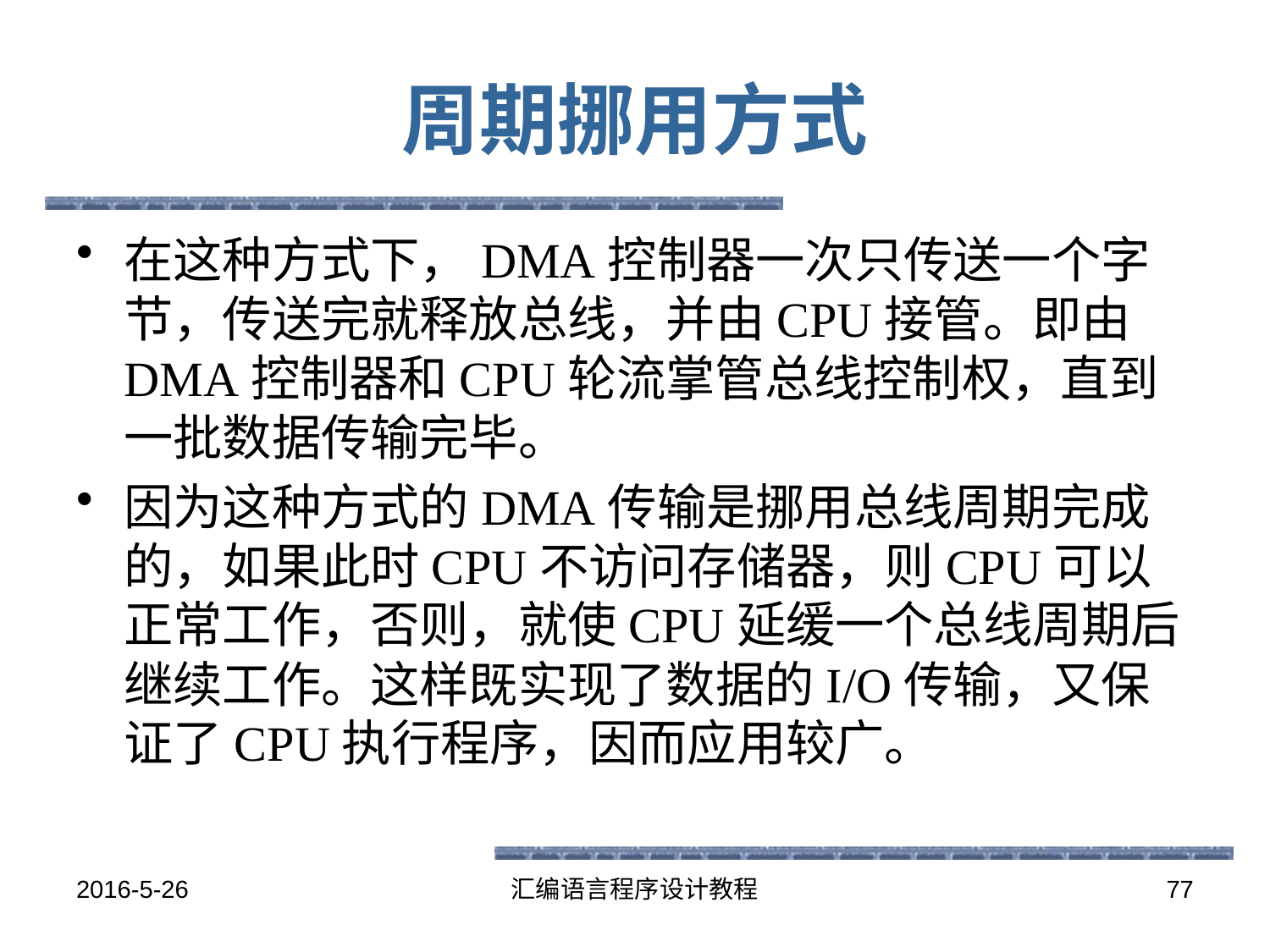

# 周期挪用方式
在这种方式下，DMA控制器一次只传送一个字节，传送完就释放总线，并由CPU接管。即由DMA控制器和CPU轮流掌管总线控制权，直到一批数据传输完毕。
因为这种方式的DMA传输是挪用总线周期完成的，如果此时CPU不访问存储器，则CPU可以正常工作，否则，就使CPU延缓一个总线周期后继续工作。这样既实现了数据的I/O传输，又保证了CPU执行程序，因而应用较广。
2016-5-26
汇编语言程序设计教程
77